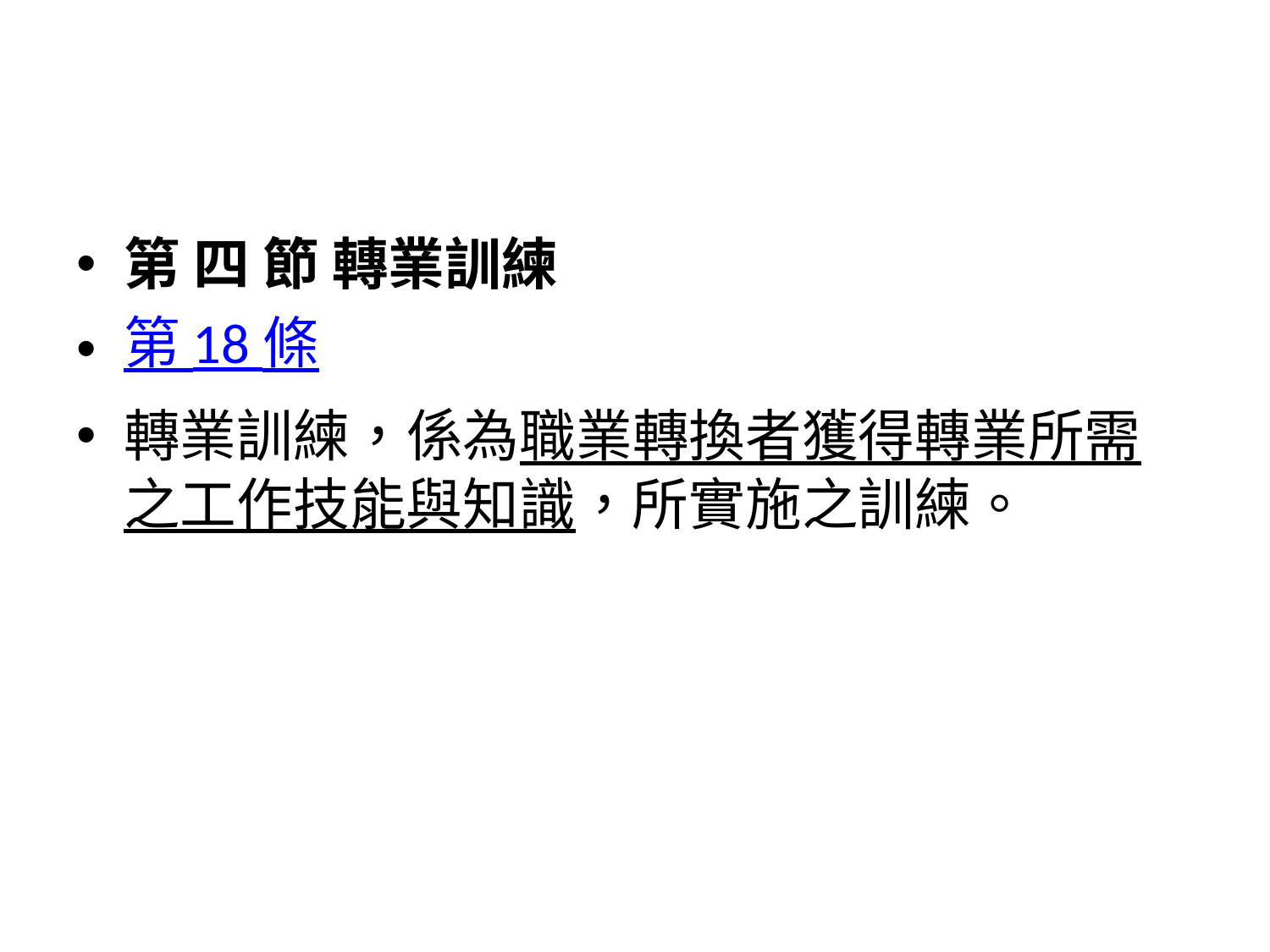

#
第 四 節 轉業訓練
第 18 條
轉業訓練，係為職業轉換者獲得轉業所需之工作技能與知識，所實施之訓練。